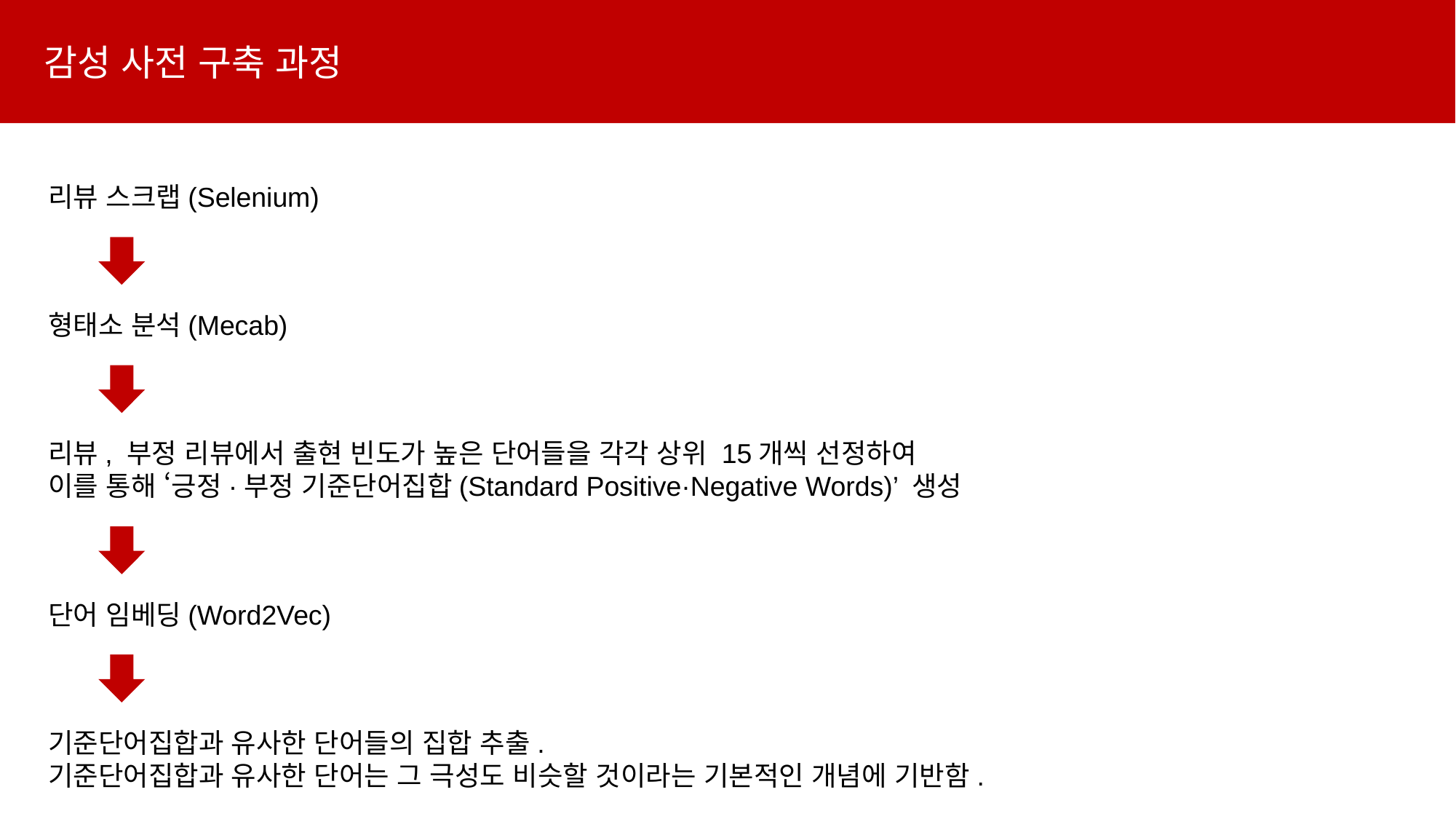

감성 사전 구축 과정
리뷰 스크랩(Selenium)

형태소 분석(Mecab)

리뷰, 부정 리뷰에서 출현 빈도가 높은 단어들을 각각 상위 15개씩 선정하여
이를 통해 ‘긍정·부정 기준단어집합(Standard Positive·Negative Words)’ 생성

단어 임베딩(Word2Vec)

기준단어집합과 유사한 단어들의 집합 추출.
기준단어집합과 유사한 단어는 그 극성도 비슷할 것이라는 기본적인 개념에 기반함.